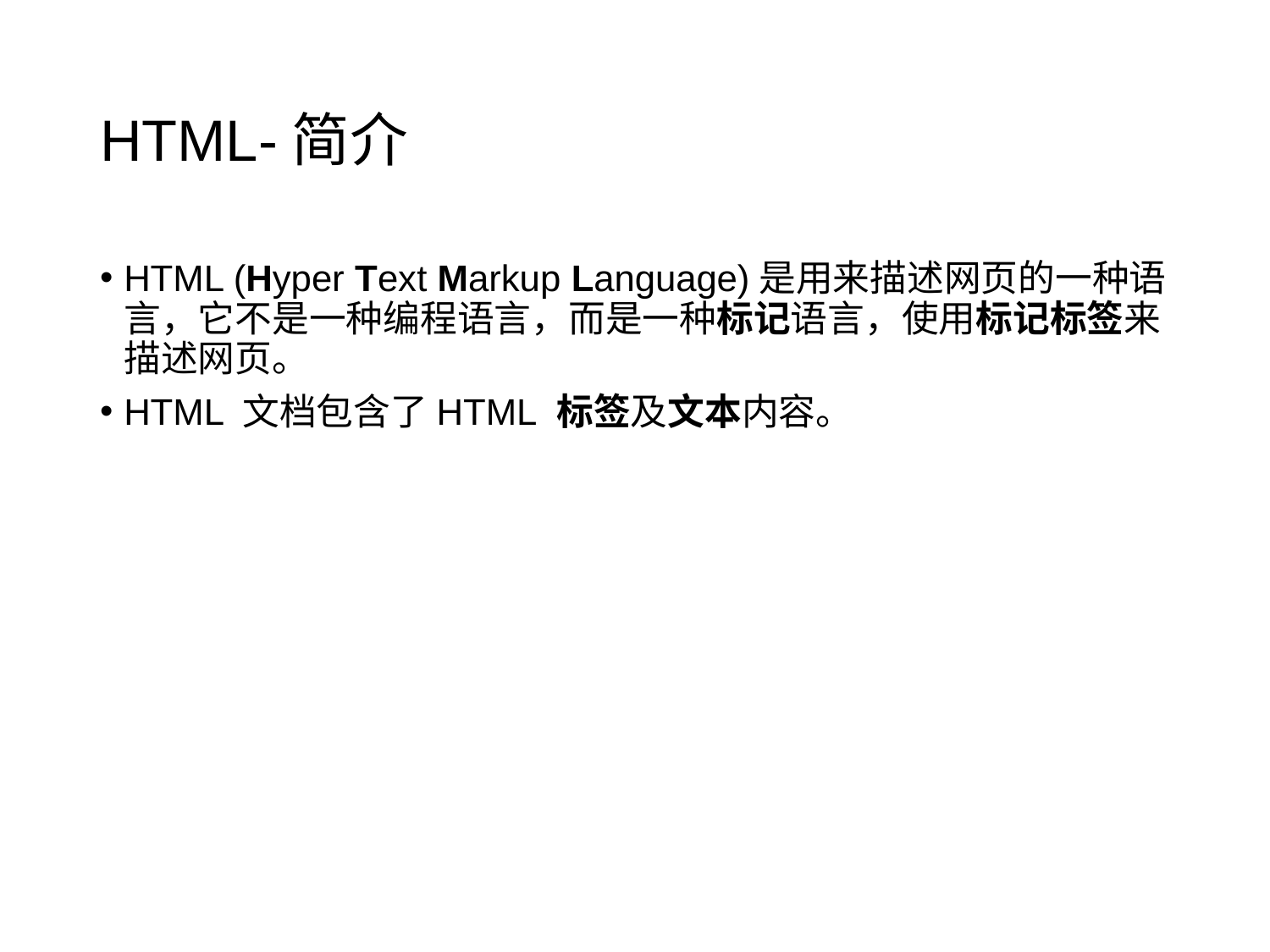

# HTML-简介
HTML (Hyper Text Markup Language)是用来描述网页的一种语言，它不是一种编程语言，而是一种标记语言，使用标记标签来描述网页。
HTML 文档包含了HTML 标签及文本内容。